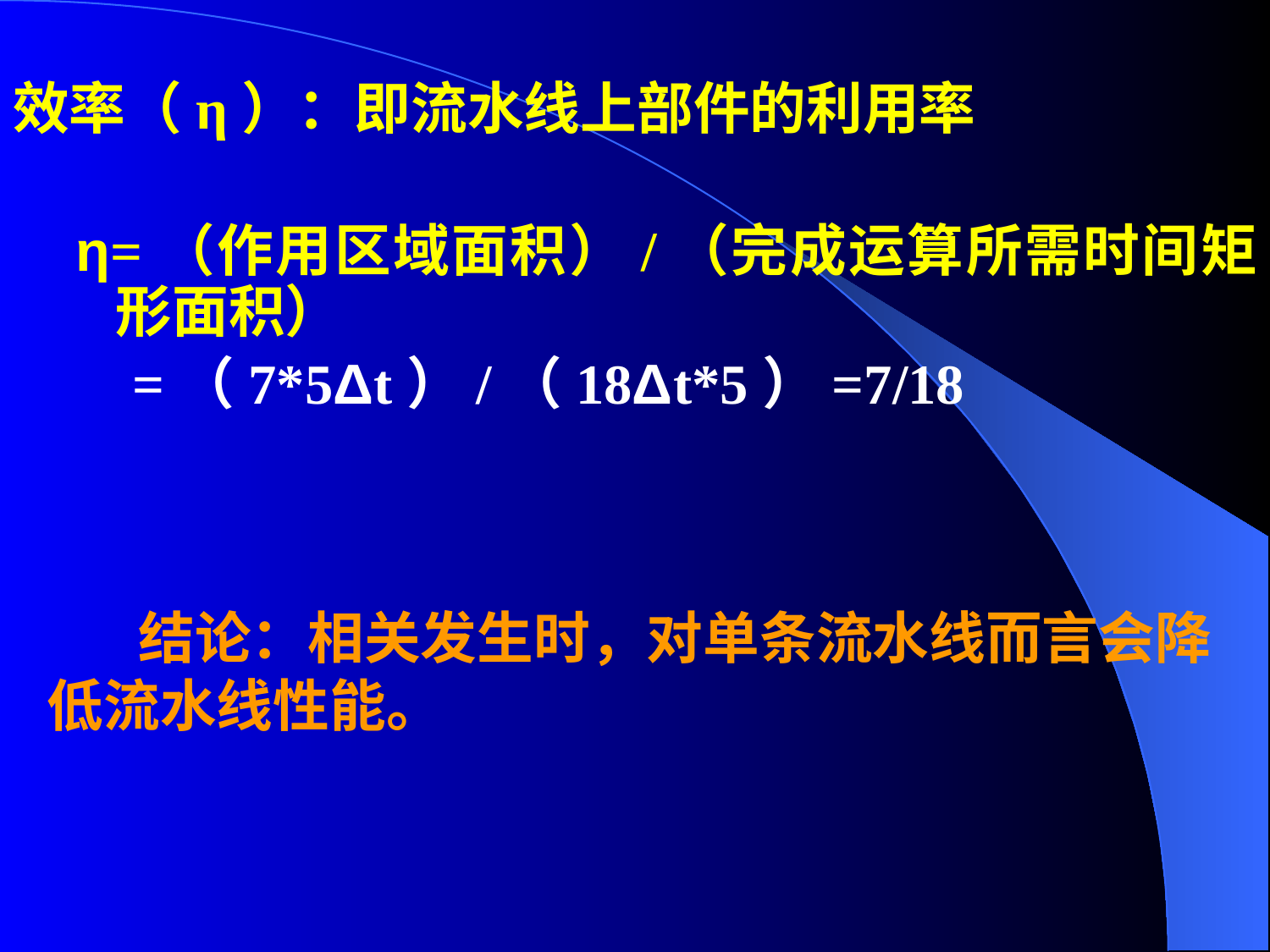

效率（η）：即流水线上部件的利用率
η=（作用区域面积）/（完成运算所需时间矩形面积）
    =（7*5Δt）/（18Δt*5）=7/18

      结论：相关发生时，对单条流水线而言会降低流水线性能。
8